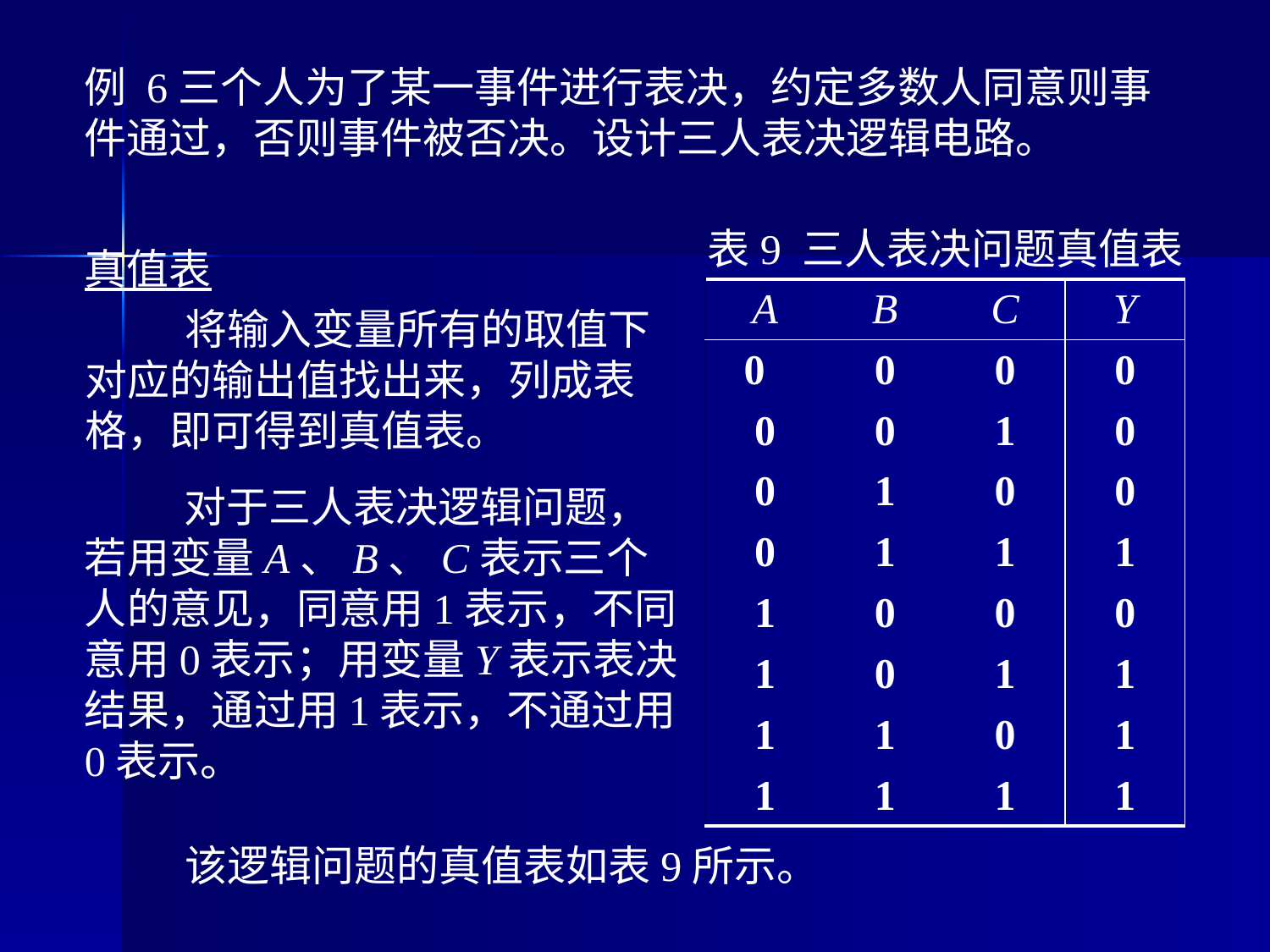

例 6三个人为了某一事件进行表决，约定多数人同意则事件通过，否则事件被否决。设计三人表决逻辑电路。
表9 三人表决问题真值表
真值表
| A | B | C | Y |
| --- | --- | --- | --- |
| 0 | 0 | 0 | 0 |
| 0 | 0 | 1 | 0 |
| 0 | 1 | 0 | 0 |
| 0 | 1 | 1 | 1 |
| 1 | 0 | 0 | 0 |
| 1 | 0 | 1 | 1 |
| 1 | 1 | 0 | 1 |
| 1 | 1 | 1 | 1 |
将输入变量所有的取值下对应的输出值找出来，列成表格，即可得到真值表。
对于三人表决逻辑问题，若用变量A、B、C表示三个人的意见，同意用1表示，不同意用0表示；用变量Y表示表决结果，通过用1表示，不通过用0表示。
该逻辑问题的真值表如表9所示。